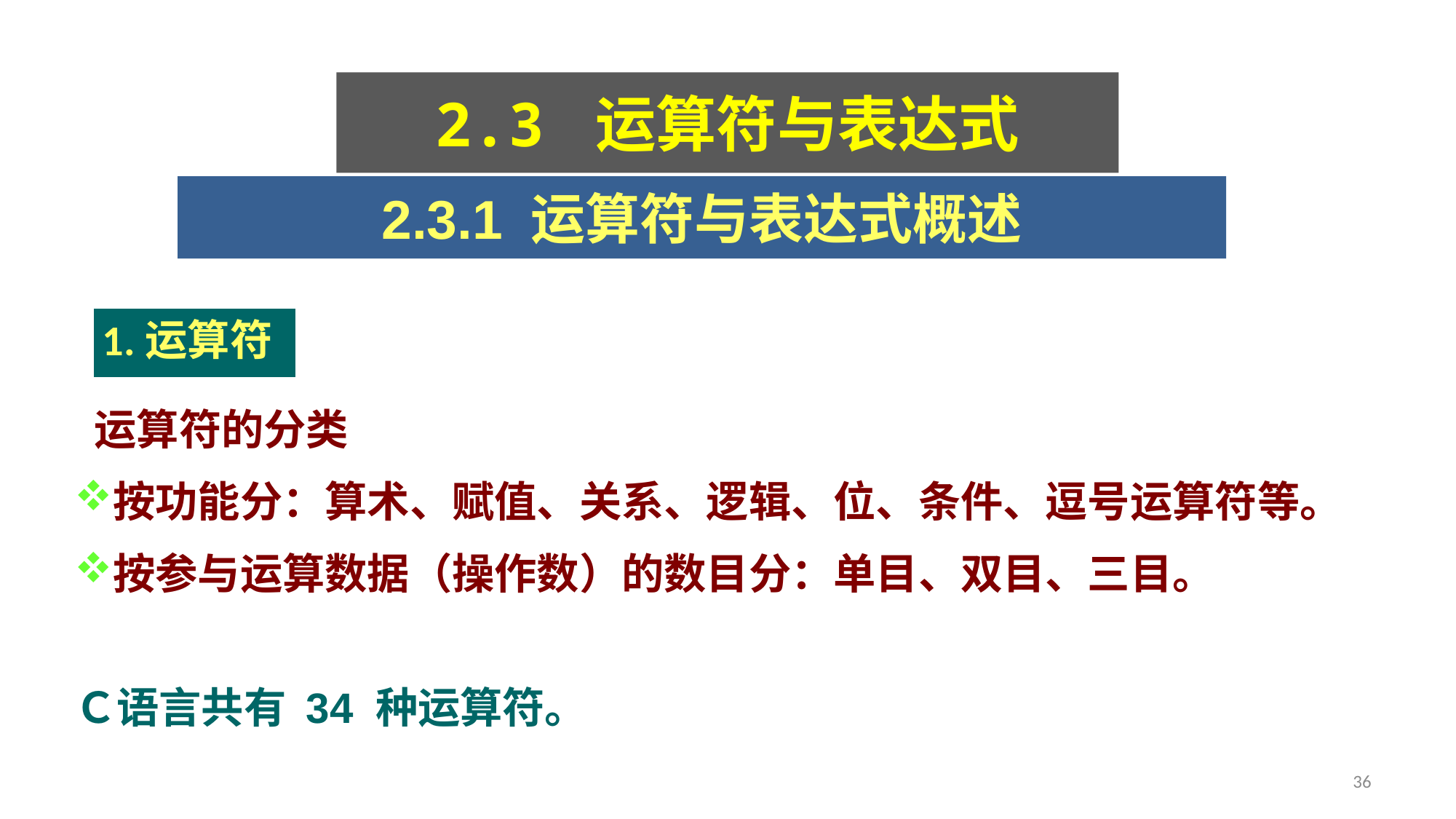

2.3 运算符与表达式
2.3.1 运算符与表达式概述
1.运算符
 运算符的分类
按功能分：算术、赋值、关系、逻辑、位、条件、逗号运算符等。
按参与运算数据（操作数）的数目分：单目、双目、三目。

Ｃ语言共有 34 种运算符。
36